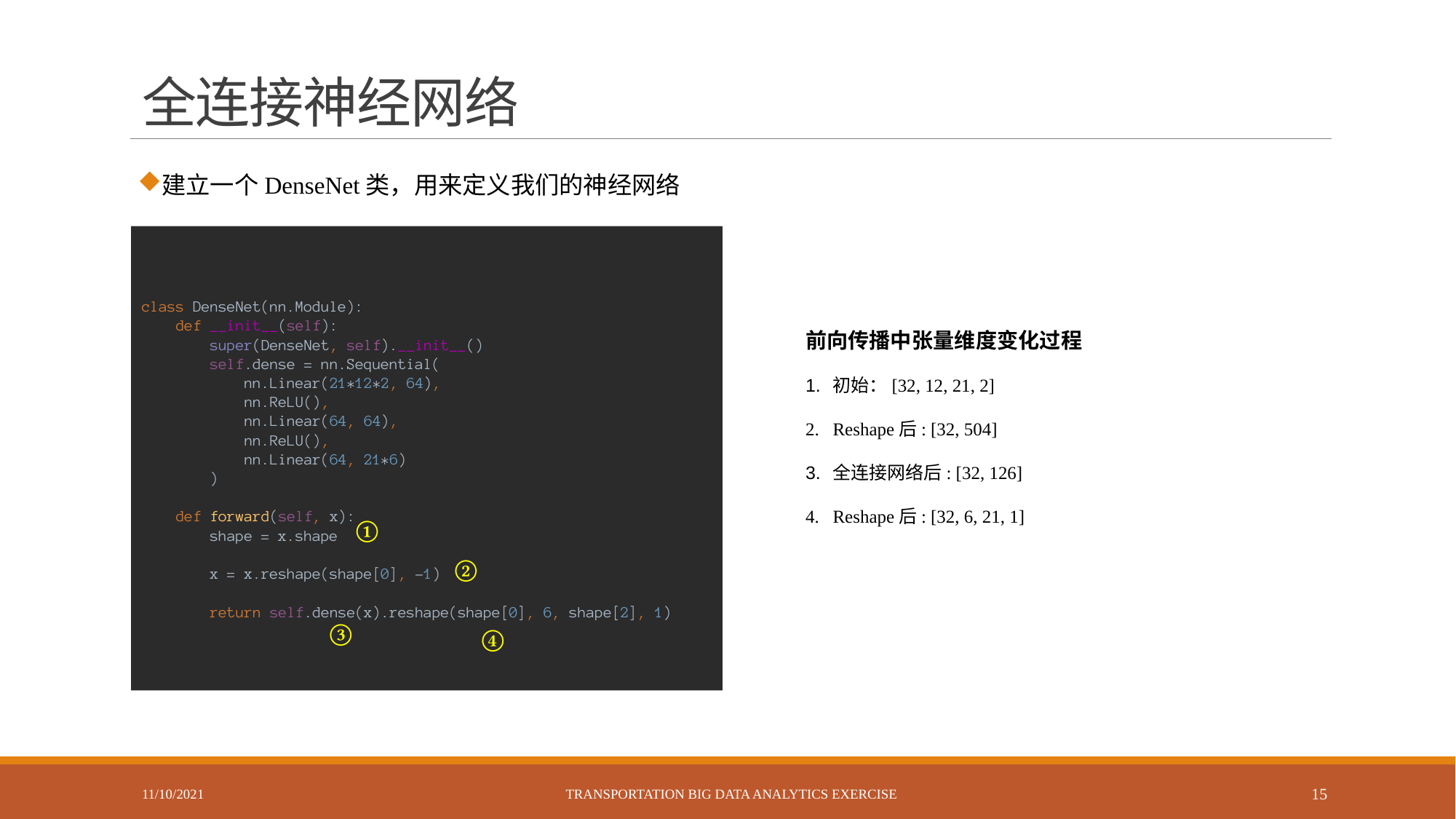

# 全连接神经网络
建立一个DenseNet类，用来定义我们的神经网络
class DenseNet(nn.Module):
    def __init__(self):
        super(DenseNet, self).__init__()
        self.dense = nn.Sequential(
            nn.Linear(21*12*2, 64),
            nn.ReLU(),
            nn.Linear(64, 64),
            nn.ReLU(),
            nn.Linear(64, 21*6)
        )
    def forward(self, x):
        shape = x.shape
        x = x.reshape(shape[0], -1)
        return self.dense(x).reshape(shape[0], 6, shape[2], 1)
前向传播中张量维度变化过程

初始：[32, 12, 21, 2]

Reshape后: [32, 504]

全连接网络后: [32, 126]

Reshape后: [32, 6, 21, 1]
①
②
③
④
11/10/2021
Transportation Big Data Analytics exercise
15